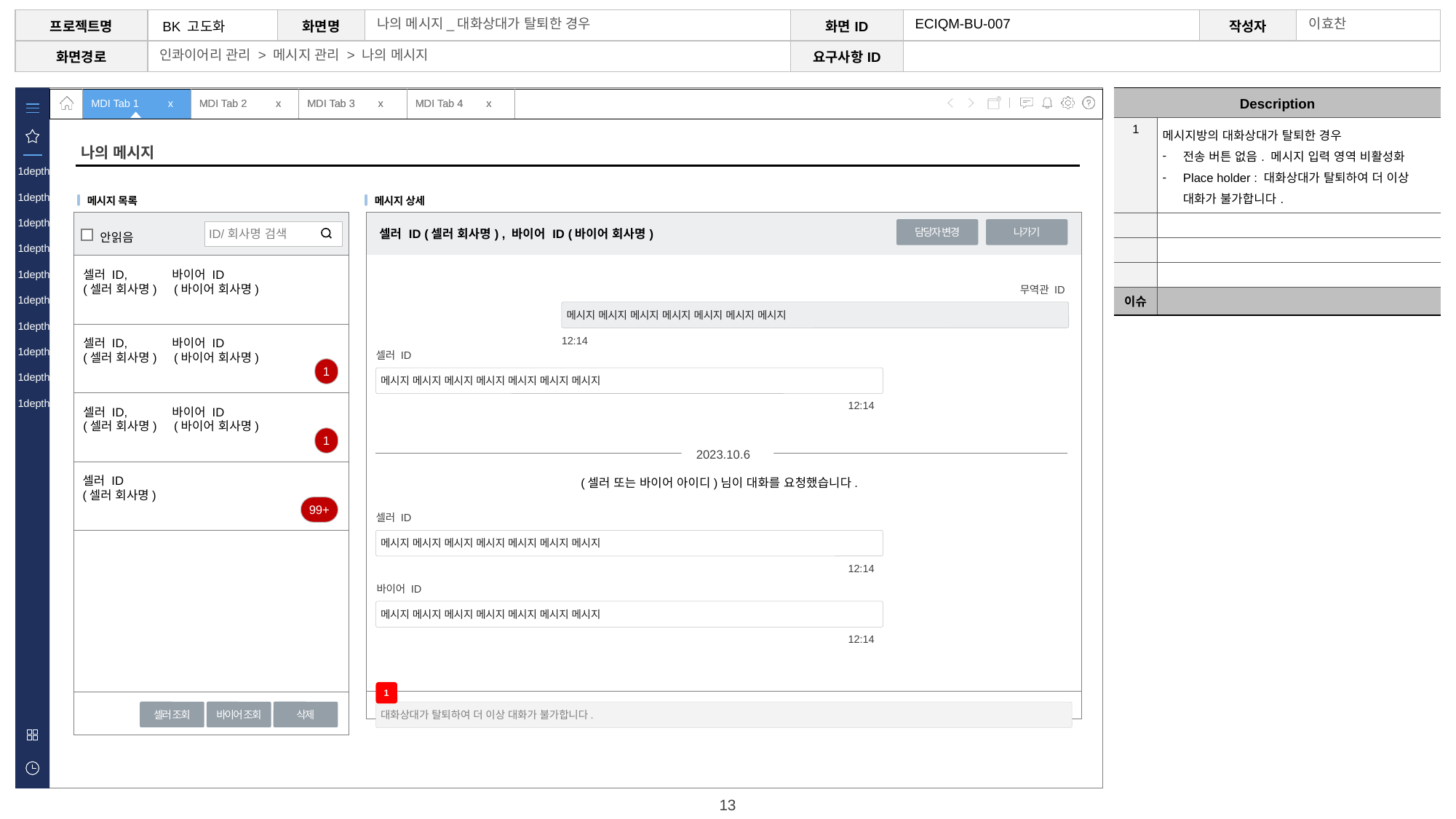

나의 메시지_대화상대가 탈퇴한 경우
ECIQM-BU-007
이효찬
인콰이어리 관리 > 메시지 관리 > 나의 메시지

| Description |  |
| --- | --- |
| 1 | 메시지방의 대화상대가 탈퇴한 경우 전송 버튼 없음. 메시지 입력 영역 비활성화 Place holder : 대화상대가 탈퇴하여 더 이상 대화가 불가합니다. |
|  |  |
|  |  |
|  |  |
| 이슈 |  |
나의 메시지
메시지 목록
메시지 상세
| 셀러 ID (셀러 회사명) , 바이어 ID (바이어 회사명) |
| --- |
|  |
|  |
|  |
|  |
|  |
|  |
|  |
|  |
|  |
|  |
|  |
|  |
|  |
|  |
|  |
|  |
|  |
|  |
| --- |
|  |
|  |
|  |
|  |
|  |
|  |
    안읽음
담당자 변경
나가기
ID/회사명 검색

셀러 ID,            바이어 ID
(셀러 회사명)     (바이어 회사명)
무역관 ID
메시지 메시지 메시지 메시지 메시지 메시지 메시지
12:14
셀러 ID,            바이어 ID
(셀러 회사명)     (바이어 회사명)
셀러 ID
1
메시지 메시지 메시지 메시지 메시지 메시지 메시지
12:14
셀러 ID,            바이어 ID
(셀러 회사명)     (바이어 회사명)
1
2023.10.6
셀러 ID
(셀러 회사명)
(셀러 또는 바이어 아이디)님이 대화를 요청했습니다.
99+
셀러 ID
메시지 메시지 메시지 메시지 메시지 메시지 메시지
12:14
바이어 ID
메시지 메시지 메시지 메시지 메시지 메시지 메시지
12:14
1
셀러 조회
바이어 조회
삭제
대화상대가 탈퇴하여 더 이상 대화가 불가합니다.